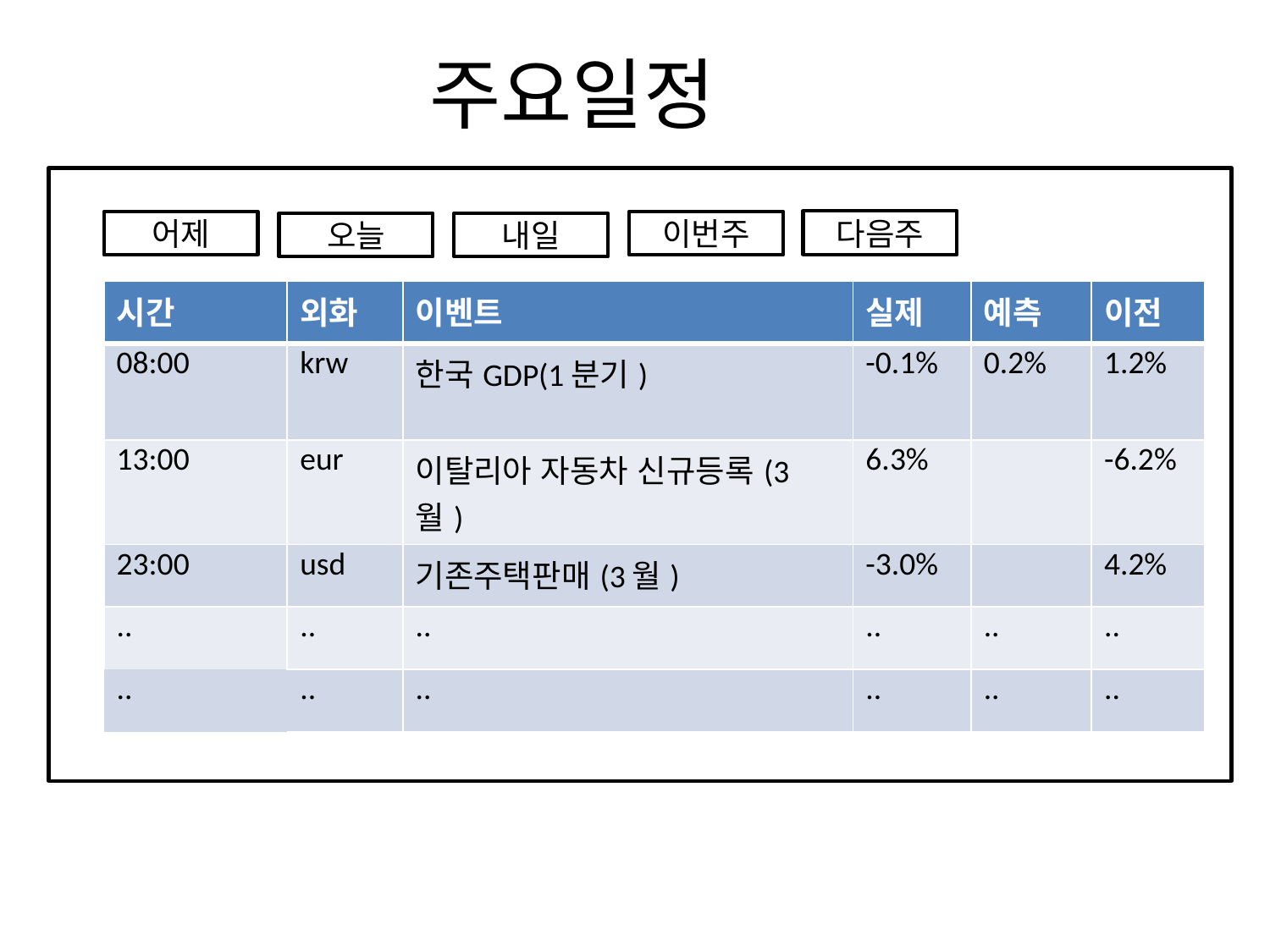

# 주요일정

다음주
어제
이번주
오늘
내일
| 시간 | 외화 | 이벤트 | 실제 | 예측 | 이전 |
| --- | --- | --- | --- | --- | --- |
| 08:00 | krw | 한국GDP(1분기) | -0.1% | 0.2% | 1.2% |
| 13:00 | eur | 이탈리아 자동차 신규등록(3월) | 6.3% |  | -6.2% |
| 23:00 | usd | 기존주택판매(3월) | -3.0% |  | 4.2% |
| .. | .. | .. | .. | .. | .. |
| .. | .. | .. | .. | .. | .. |